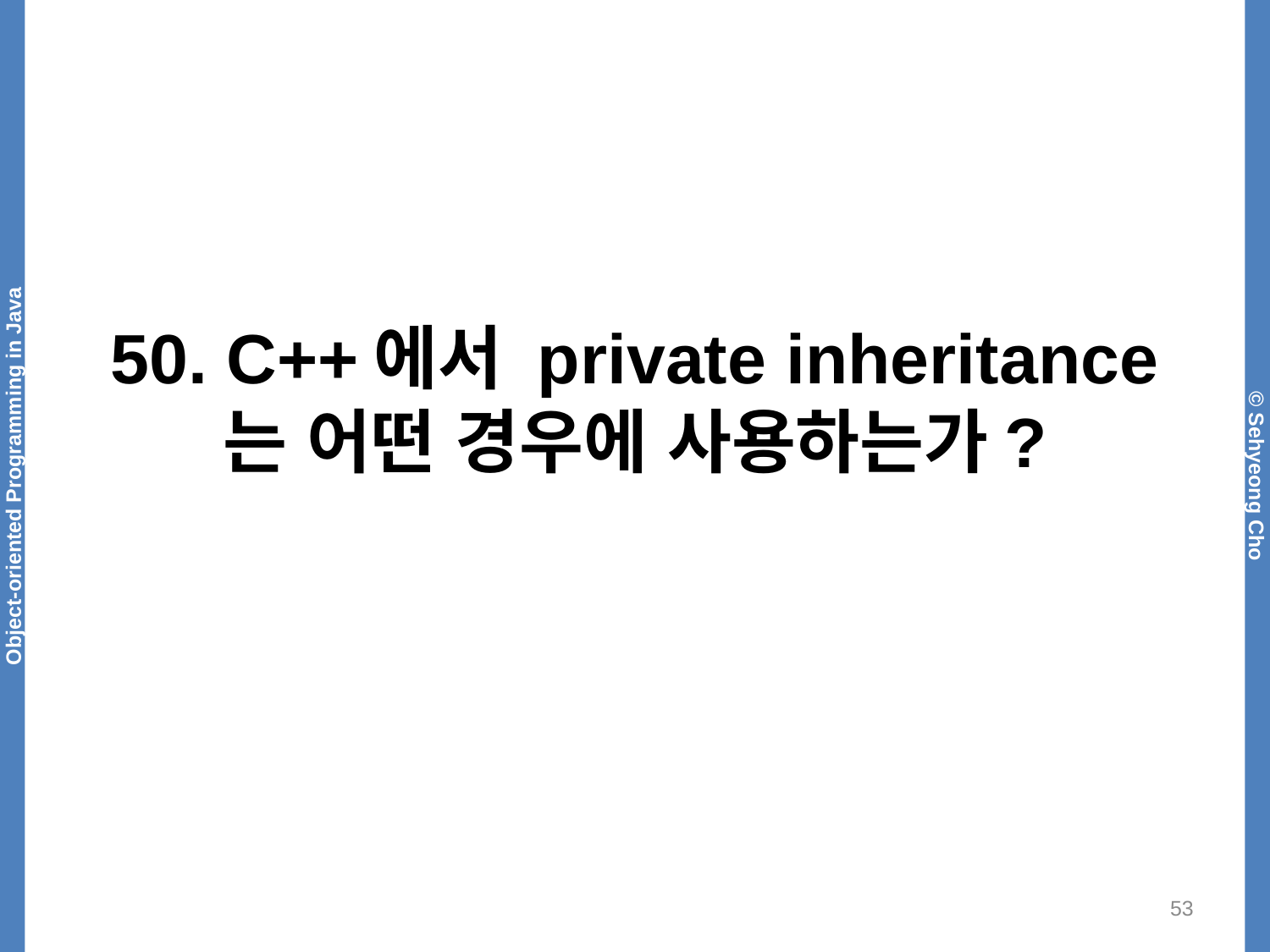

# 50. C++에서 private inheritance 는 어떤 경우에 사용하는가?

53